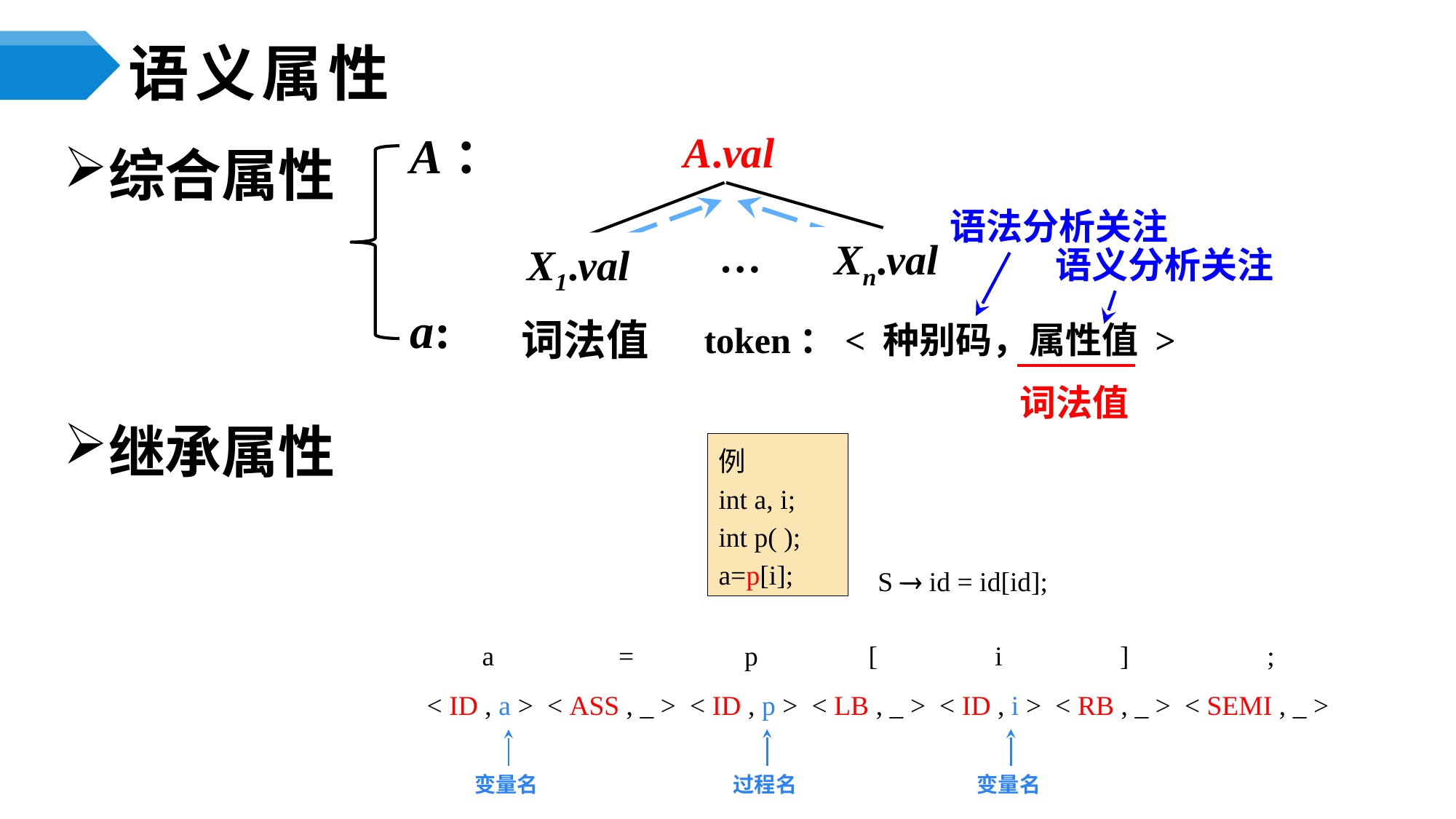

# 语义属性
A.val

…
Xn.val
X1.val
A：

a:
综合属性

继承属性

语法分析关注
语义分析关注
词法值
token：< 种别码，属性值 >
词法值
例
int a, i;
int p( );
a=p[i];
S → id = id[id];
        a                  =                p                [                 i                 ]                    ;
< ID , a >  < ASS , _ >  < ID , p >  < LB , _ >  < ID , i >  < RB , _ >  < SEMI , _ >
过程名
变量名
变量名